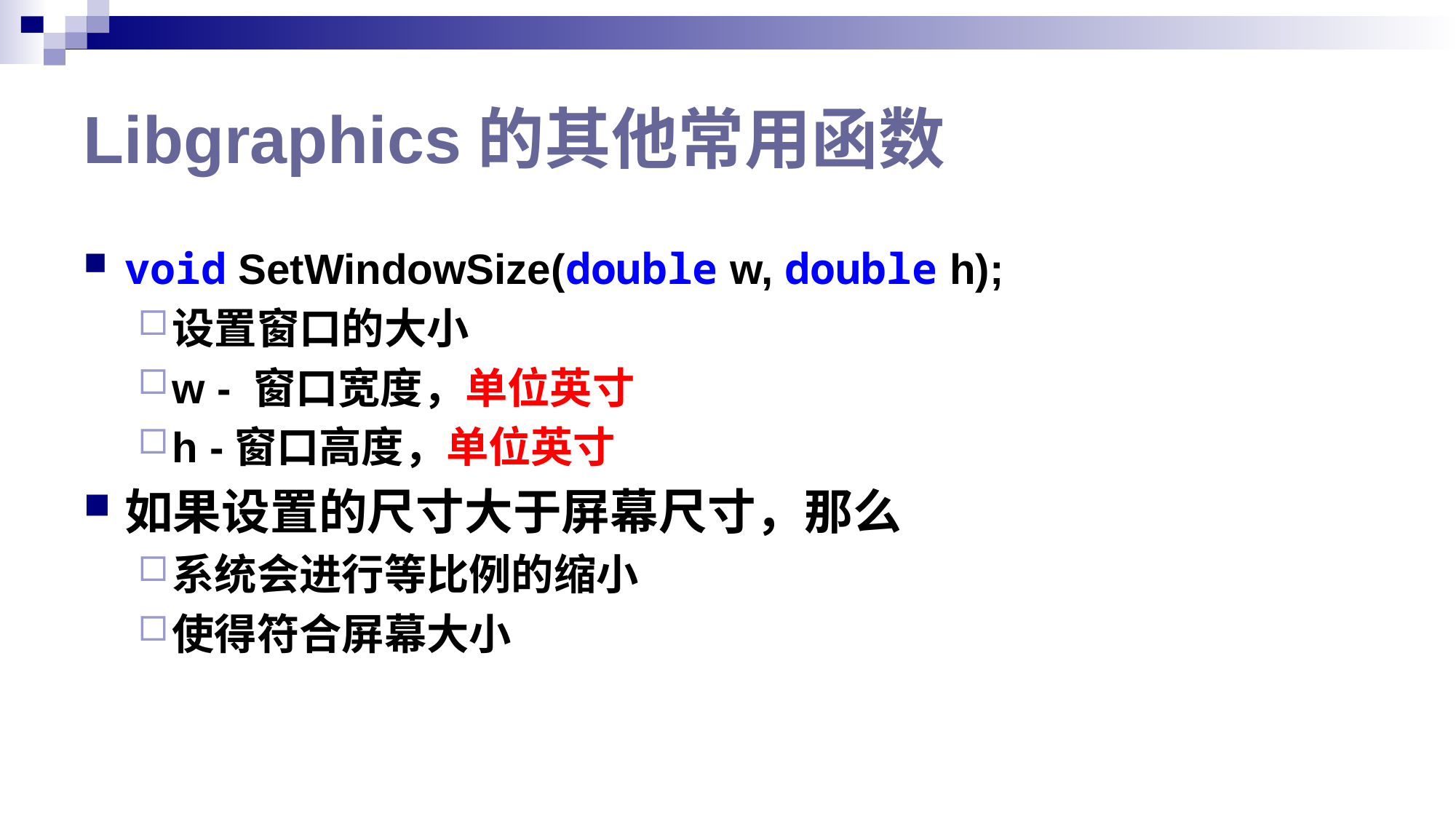

# Libgraphics的其他常用函数
void SetWindowSize(double w, double h);
设置窗口的大小
w - 窗口宽度，单位英寸
h -窗口高度，单位英寸
如果设置的尺寸大于屏幕尺寸，那么
系统会进行等比例的缩小
使得符合屏幕大小